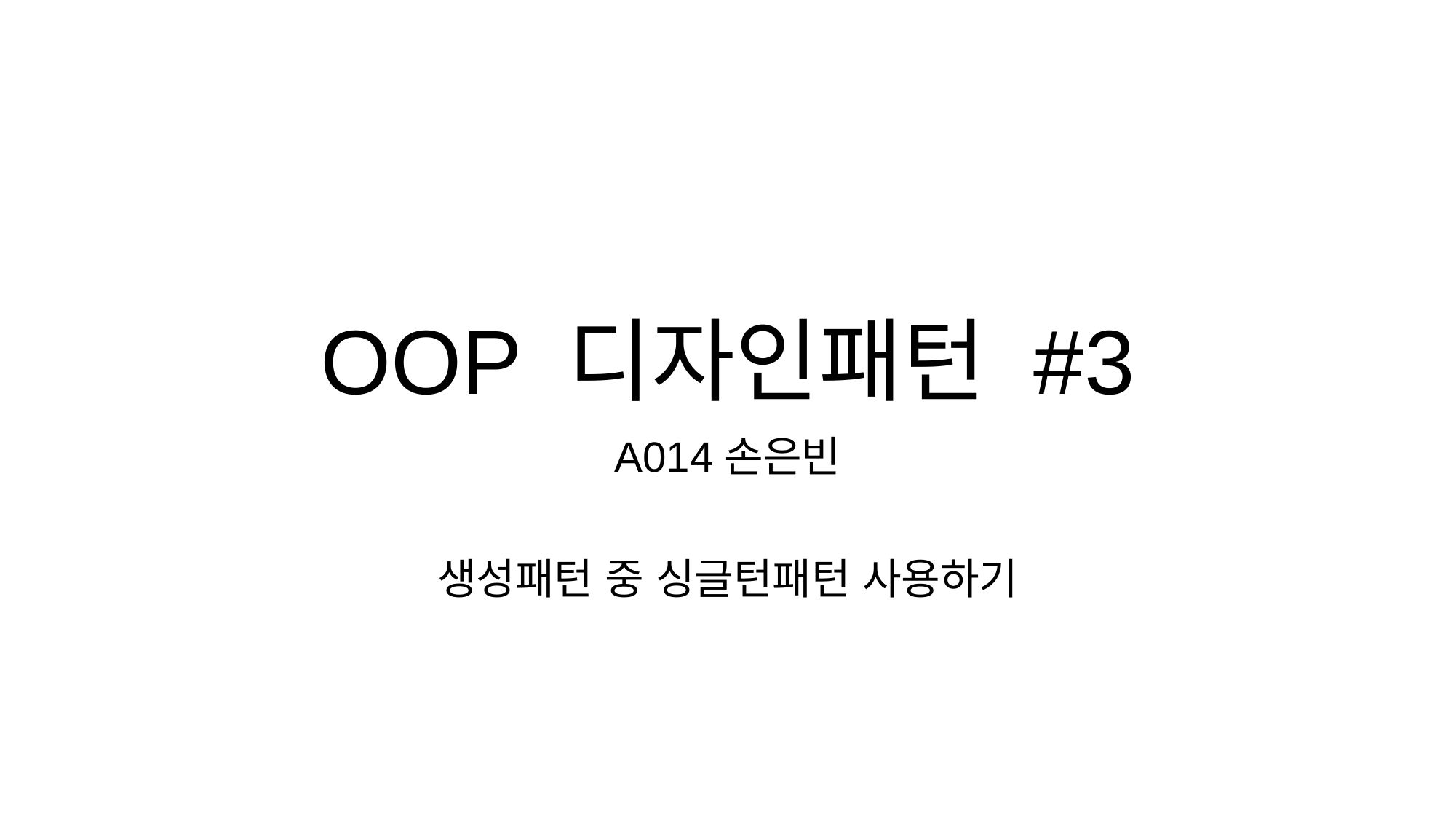

# OOP 디자인패턴 #3
A014손은빈

생성패턴 중 싱글턴패턴 사용하기